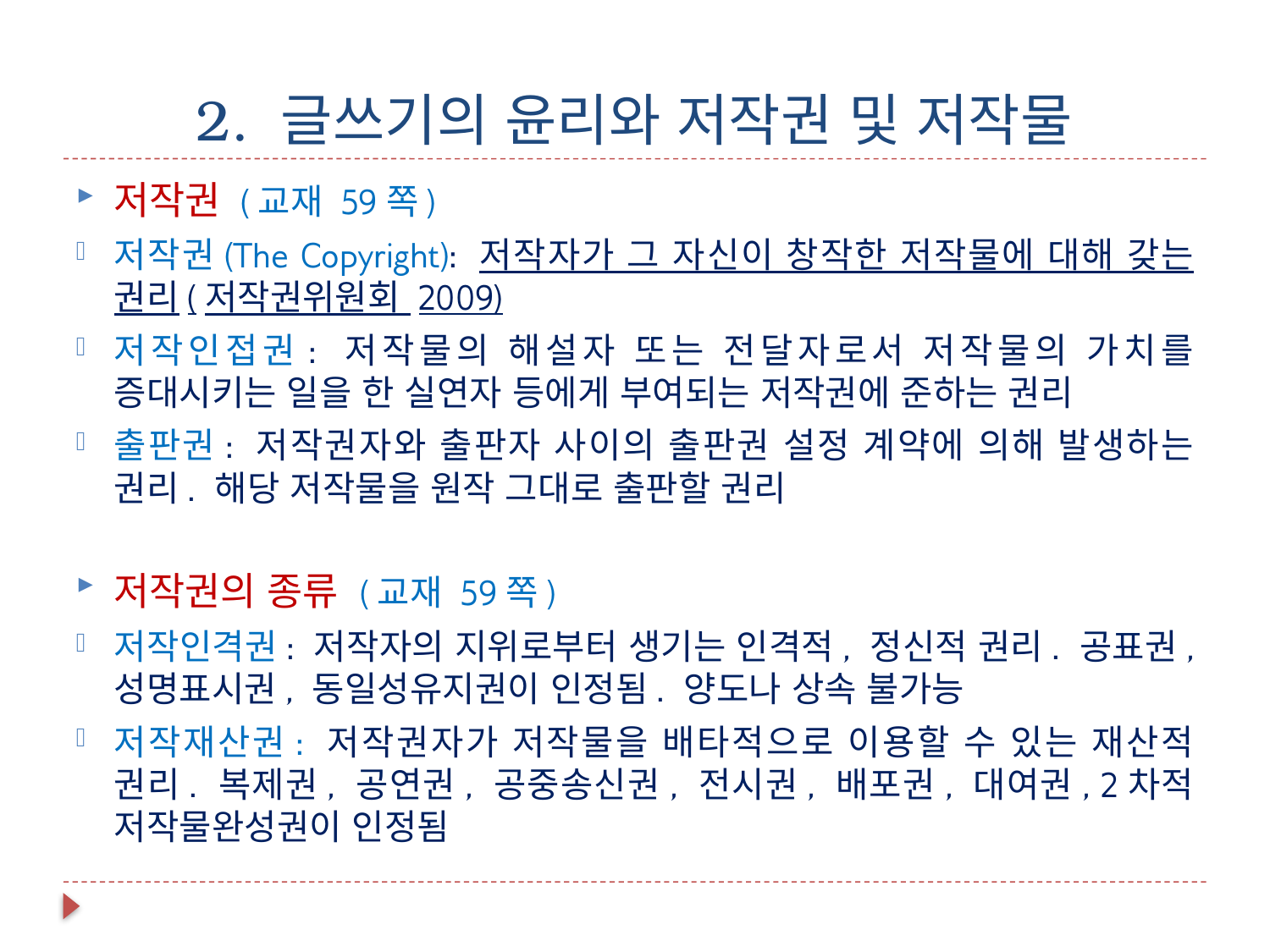

# 2. 글쓰기의 윤리와 저작권 및 저작물
저작권 (교재 59쪽)
저작권(The Copyright): 저작자가 그 자신이 창작한 저작물에 대해 갖는 권리(저작권위원회 2009)
저작인접권: 저작물의 해설자 또는 전달자로서 저작물의 가치를 증대시키는 일을 한 실연자 등에게 부여되는 저작권에 준하는 권리
출판권: 저작권자와 출판자 사이의 출판권 설정 계약에 의해 발생하는 권리. 해당 저작물을 원작 그대로 출판할 권리

저작권의 종류 (교재 59쪽)
저작인격권: 저작자의 지위로부터 생기는 인격적, 정신적 권리. 공표권, 성명표시권, 동일성유지권이 인정됨. 양도나 상속 불가능
저작재산권: 저작권자가 저작물을 배타적으로 이용할 수 있는 재산적 권리. 복제권, 공연권, 공중송신권, 전시권, 배포권, 대여권, 2차적 저작물완성권이 인정됨